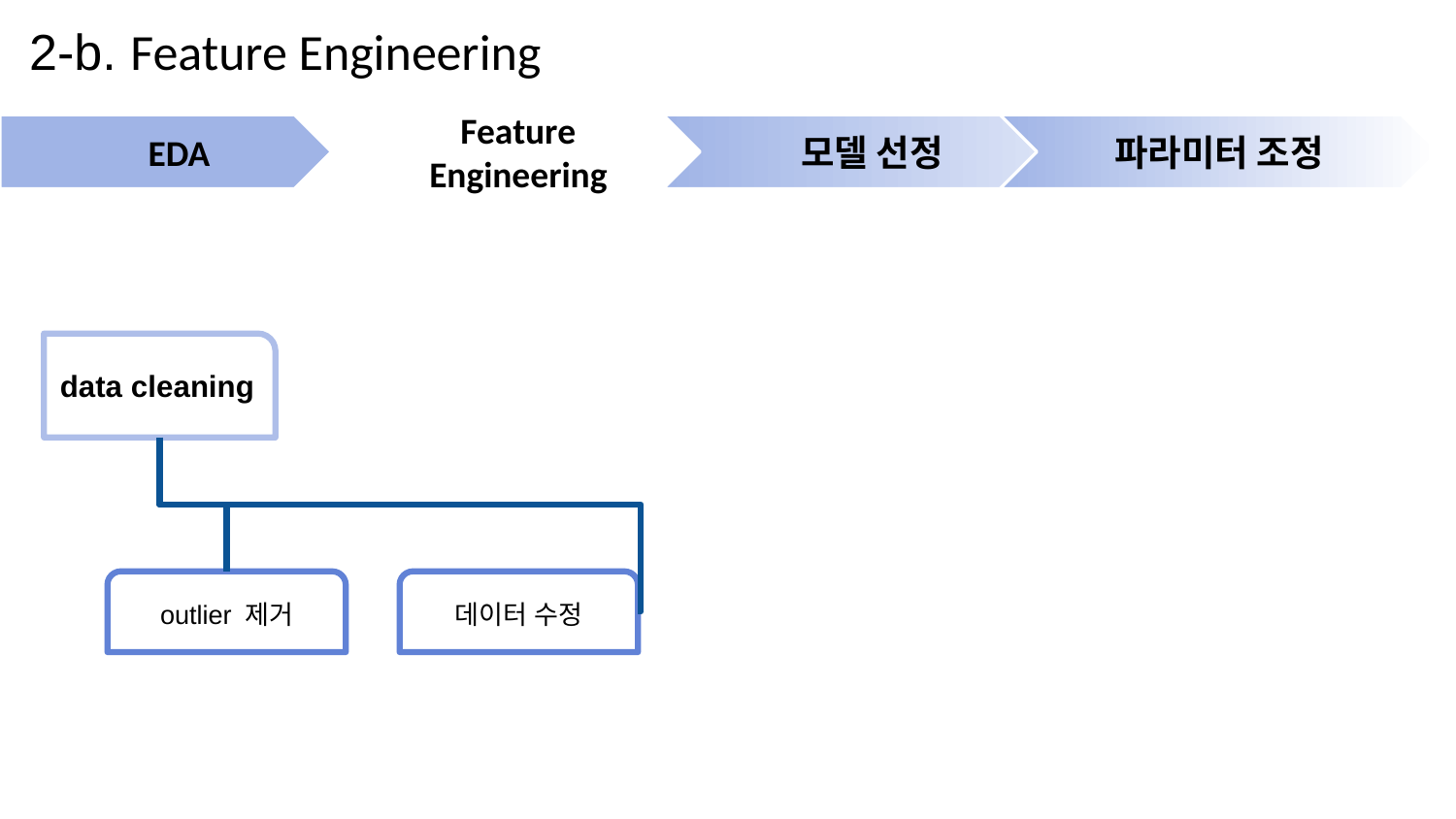

# 2-b. Feature Engineering
EDA
Feature
Engineering
모델 선정
파라미터 조정
data cleaning
outlier 제거
데이터 수정